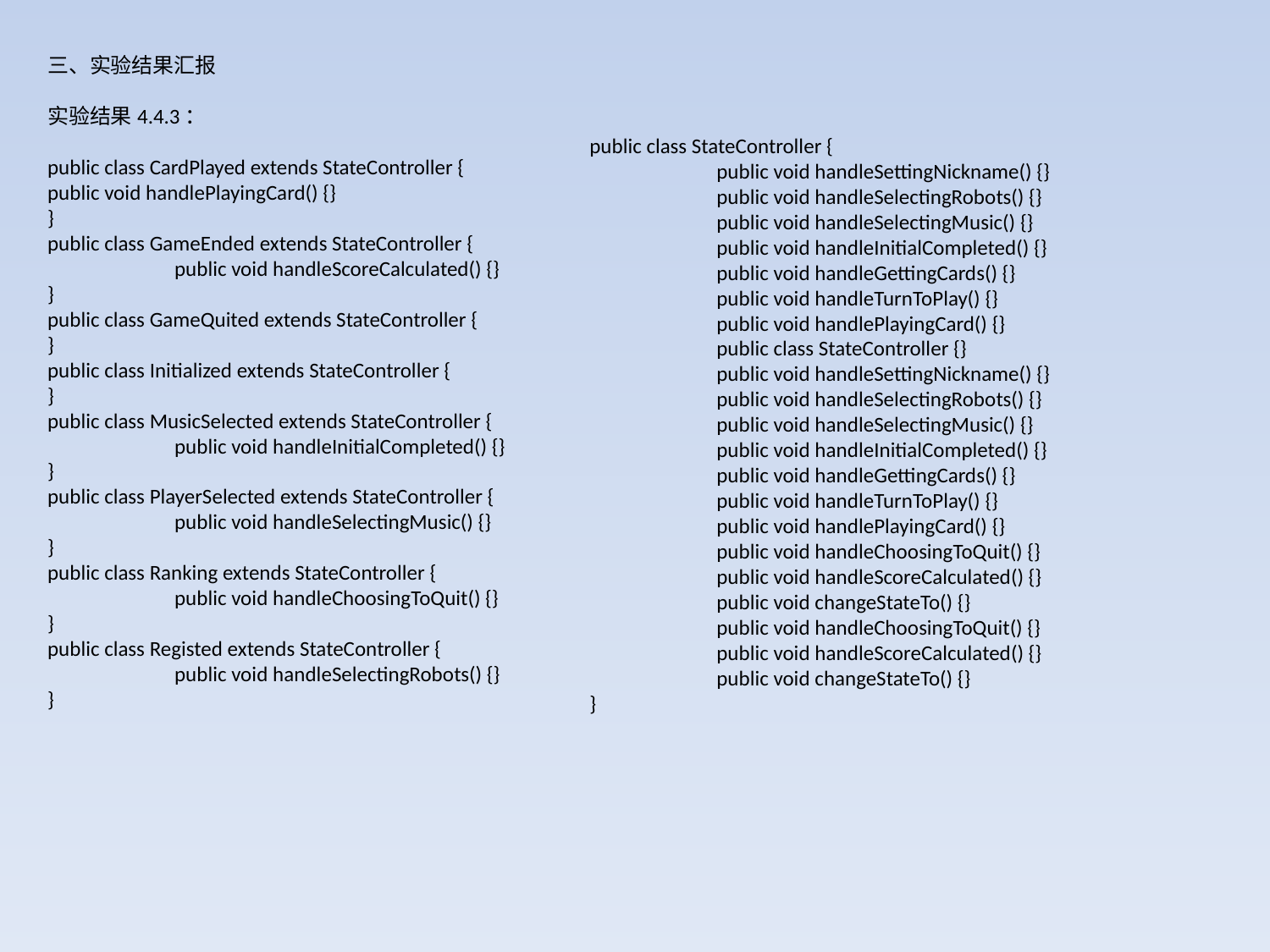

三、实验结果汇报

实验结果4.4.3：

public class CardPlayed extends StateController {
public void handlePlayingCard() {}
}
public class GameEnded extends StateController {
	public void handleScoreCalculated() {}
}
public class GameQuited extends StateController {
}
public class Initialized extends StateController {
}
public class MusicSelected extends StateController {
	public void handleInitialCompleted() {}
}
public class PlayerSelected extends StateController {
	public void handleSelectingMusic() {}
}
public class Ranking extends StateController {
	public void handleChoosingToQuit() {}
}
public class Registed extends StateController {
	public void handleSelectingRobots() {}
}
public class StateController {
	public void handleSettingNickname() {}
	public void handleSelectingRobots() {}
	public void handleSelectingMusic() {}
	public void handleInitialCompleted() {}
	public void handleGettingCards() {}
	public void handleTurnToPlay() {}
	public void handlePlayingCard() {}
	public class StateController {}
	public void handleSettingNickname() {}
	public void handleSelectingRobots() {}
	public void handleSelectingMusic() {}
	public void handleInitialCompleted() {}
	public void handleGettingCards() {}
	public void handleTurnToPlay() {}
	public void handlePlayingCard() {}
	public void handleChoosingToQuit() {}
	public void handleScoreCalculated() {}
	public void changeStateTo() {}
	public void handleChoosingToQuit() {}
	public void handleScoreCalculated() {}
	public void changeStateTo() {}
}